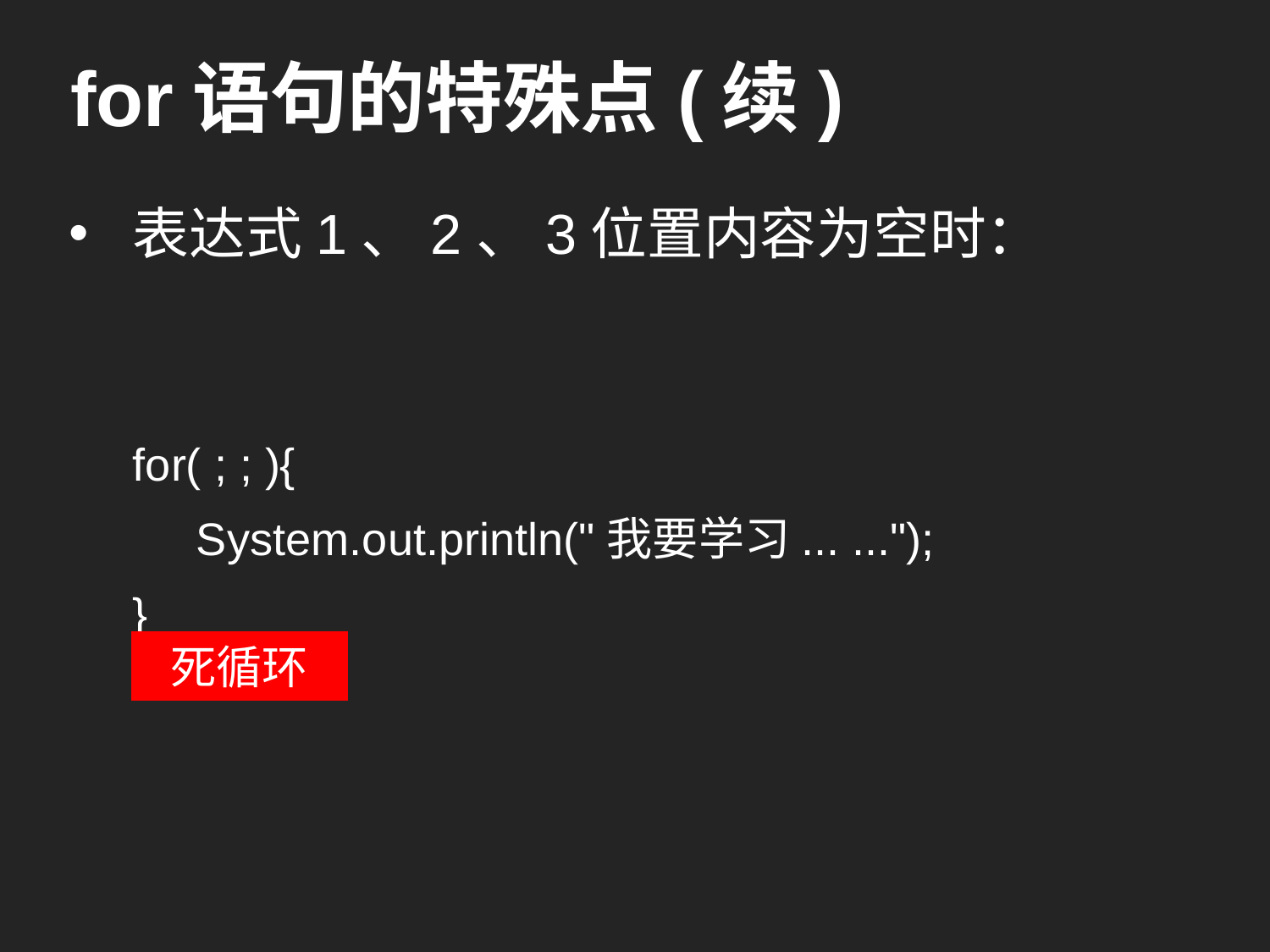

# for语句的特殊点(续)
表达式1、2、3位置内容为空时：

for( ; ; ){
	System.out.println("我要学习... ...");
}

死循环